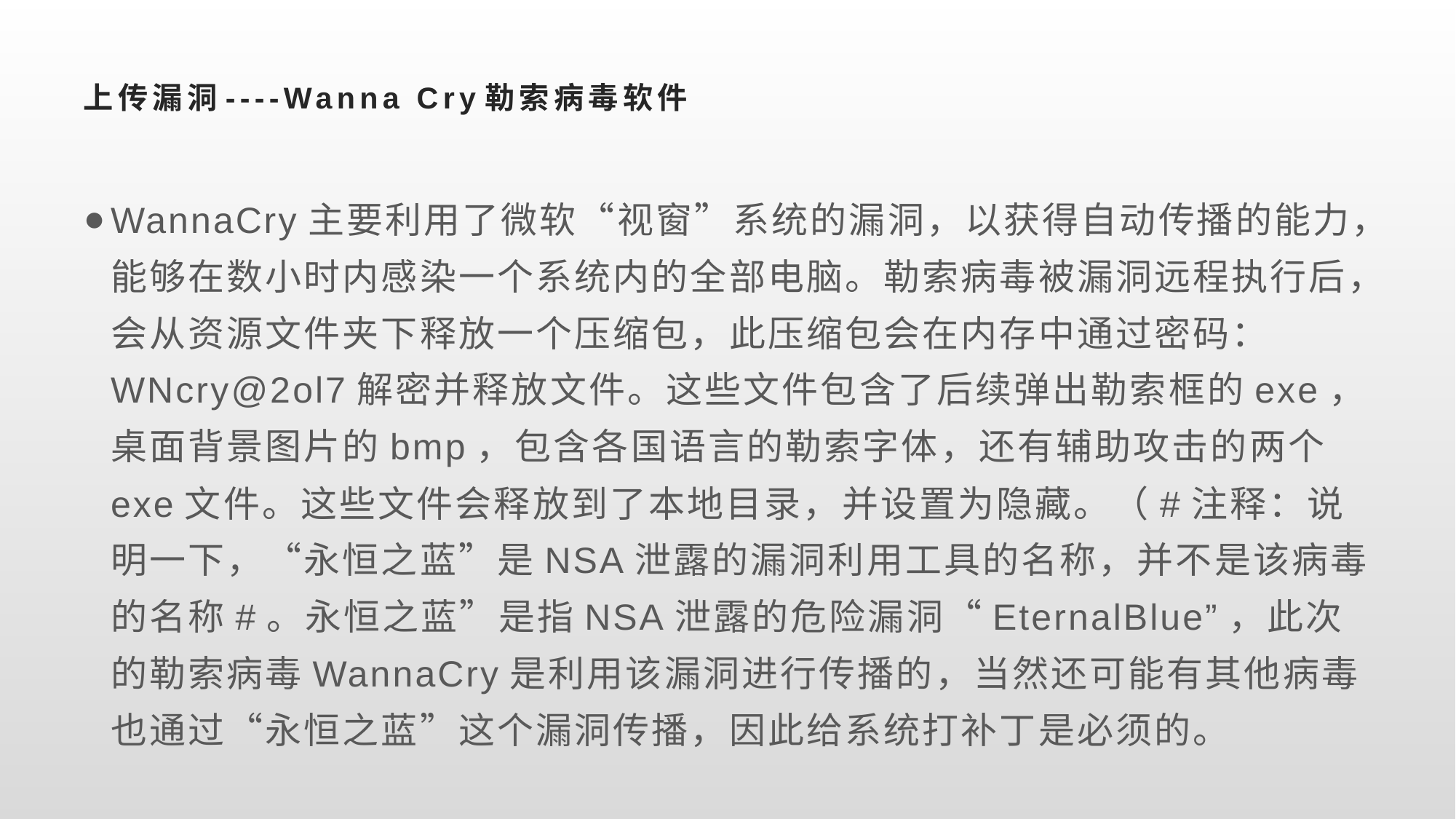

# 上传漏洞----Wanna Cry勒索病毒软件
WannaCry主要利用了微软“视窗”系统的漏洞，以获得自动传播的能力，能够在数小时内感染一个系统内的全部电脑。勒索病毒被漏洞远程执行后，会从资源文件夹下释放一个压缩包，此压缩包会在内存中通过密码：WNcry@2ol7解密并释放文件。这些文件包含了后续弹出勒索框的exe，桌面背景图片的bmp，包含各国语言的勒索字体，还有辅助攻击的两个exe文件。这些文件会释放到了本地目录，并设置为隐藏。（#注释：说明一下，“永恒之蓝”是NSA泄露的漏洞利用工具的名称，并不是该病毒的名称#。永恒之蓝”是指NSA泄露的危险漏洞“EternalBlue”，此次的勒索病毒WannaCry是利用该漏洞进行传播的，当然还可能有其他病毒也通过“永恒之蓝”这个漏洞传播，因此给系统打补丁是必须的。